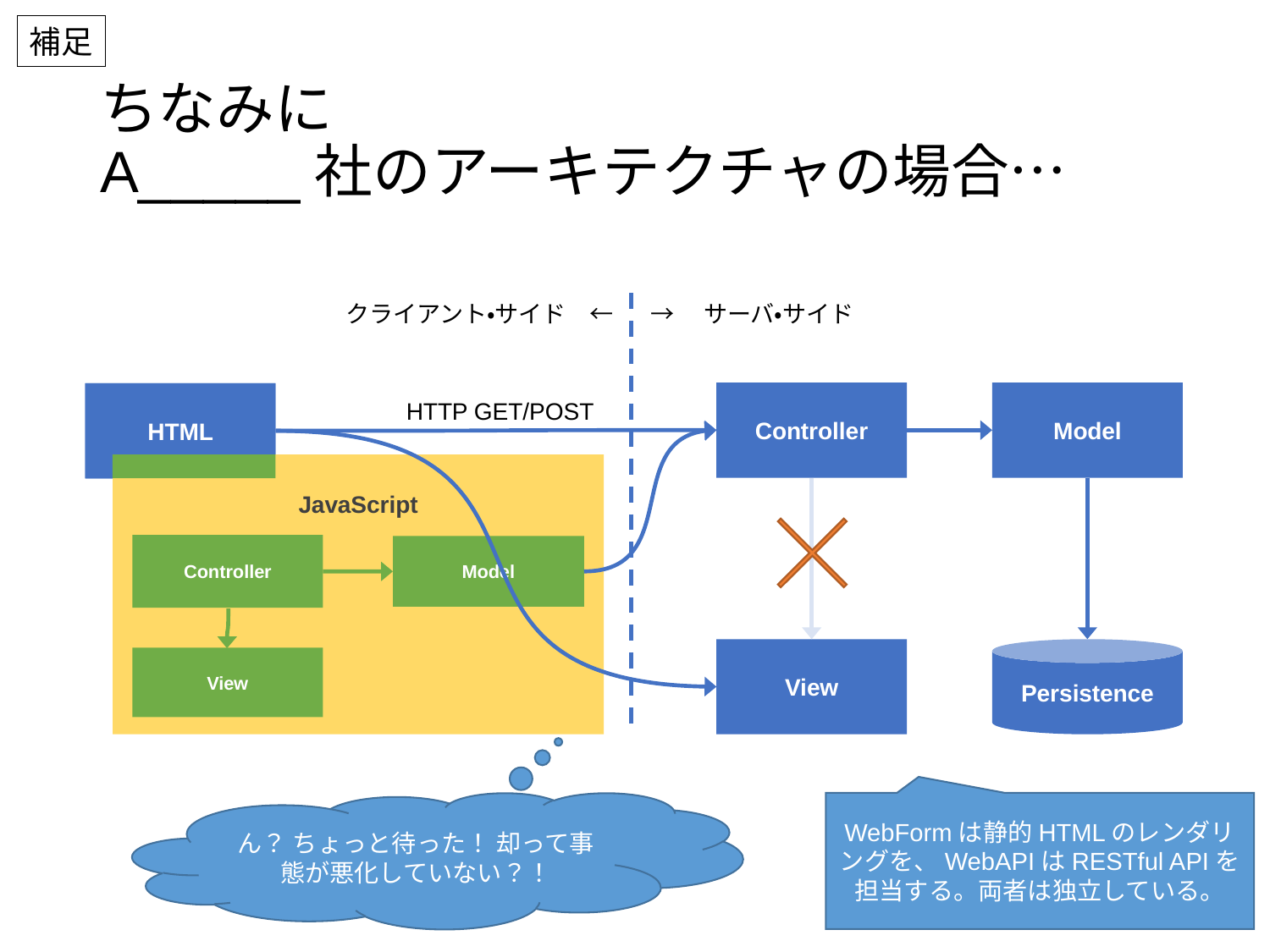

補足
# ちなみに A_____社のアーキテクチャの場合…
クライアント・サイド　←
→　サーバ・サイド
Controller
Model
HTML
HTML
JavaScript

HTTP GET/POST

Controller
Model
View
Persistence
View
ん？ ちょっと待った！ 却って事態が悪化していない？！
WebFormは静的HTMLのレンダリングを、WebAPIはRESTful APIを担当する。両者は独立している。